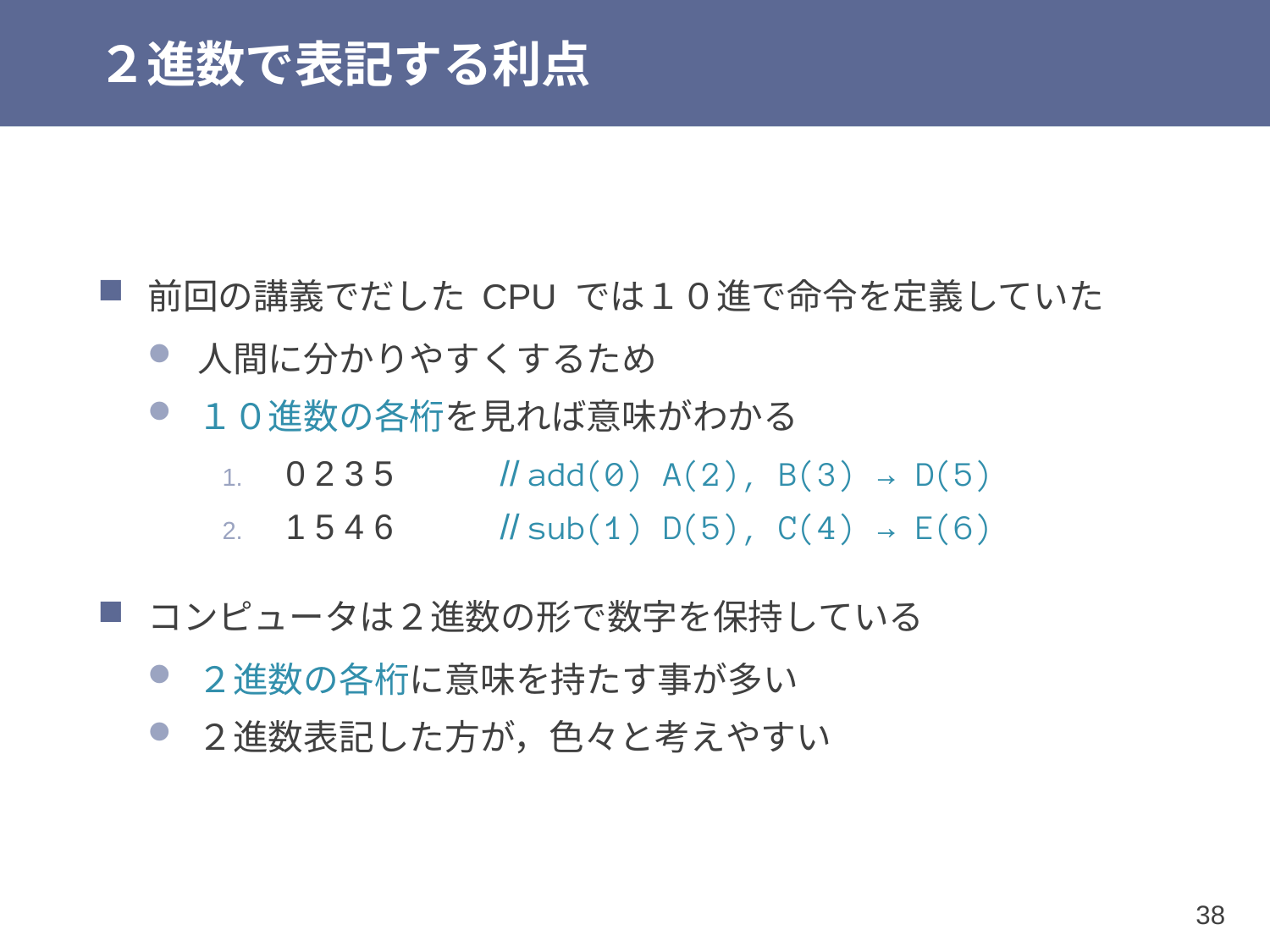

# ２進数で表記する利点
前回の講義でだした CPU では１０進で命令を定義していた
人間に分かりやすくするため
１０進数の各桁を見れば意味がわかる
0 2 3 5	// add(0) A(2), B(3) → D(5)
1 5 4 6	// sub(1) D(5), C(4) → E(6)
コンピュータは２進数の形で数字を保持している
２進数の各桁に意味を持たす事が多い
２進数表記した方が，色々と考えやすい